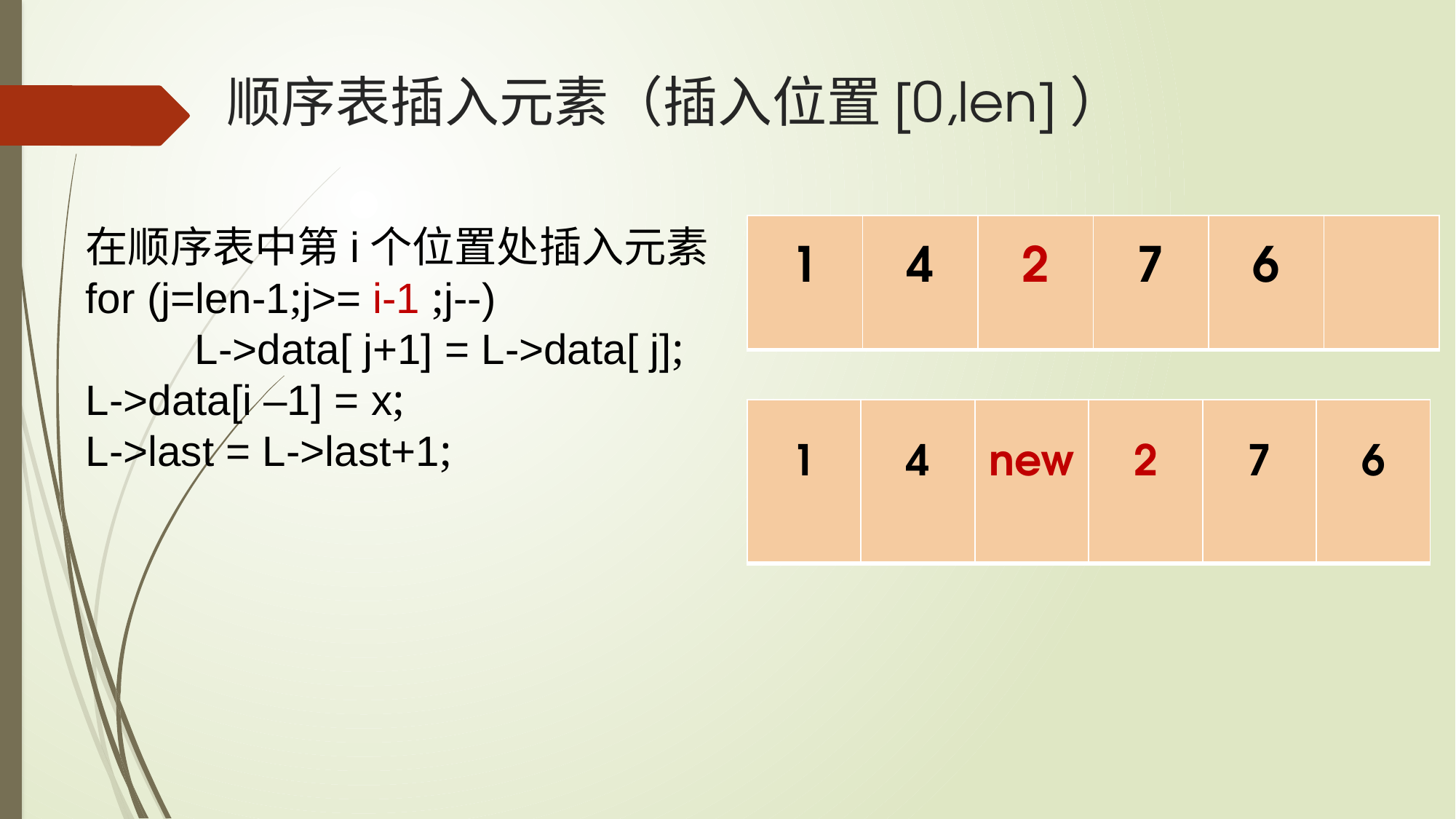

# 顺序表插入元素（插入位置[0,len]）
在顺序表中第i个位置处插入元素
for (j=len-1;j>= i-1 ;j--)
	L->data[ j+1] = L->data[ j];
L->data[i –1] = x;
L->last = L->last+1;
| 1 | 4 | 2 | 7 | 6 |  |
| --- | --- | --- | --- | --- | --- |
| 1 | 4 | new | 2 | 7 | 6 |
| --- | --- | --- | --- | --- | --- |